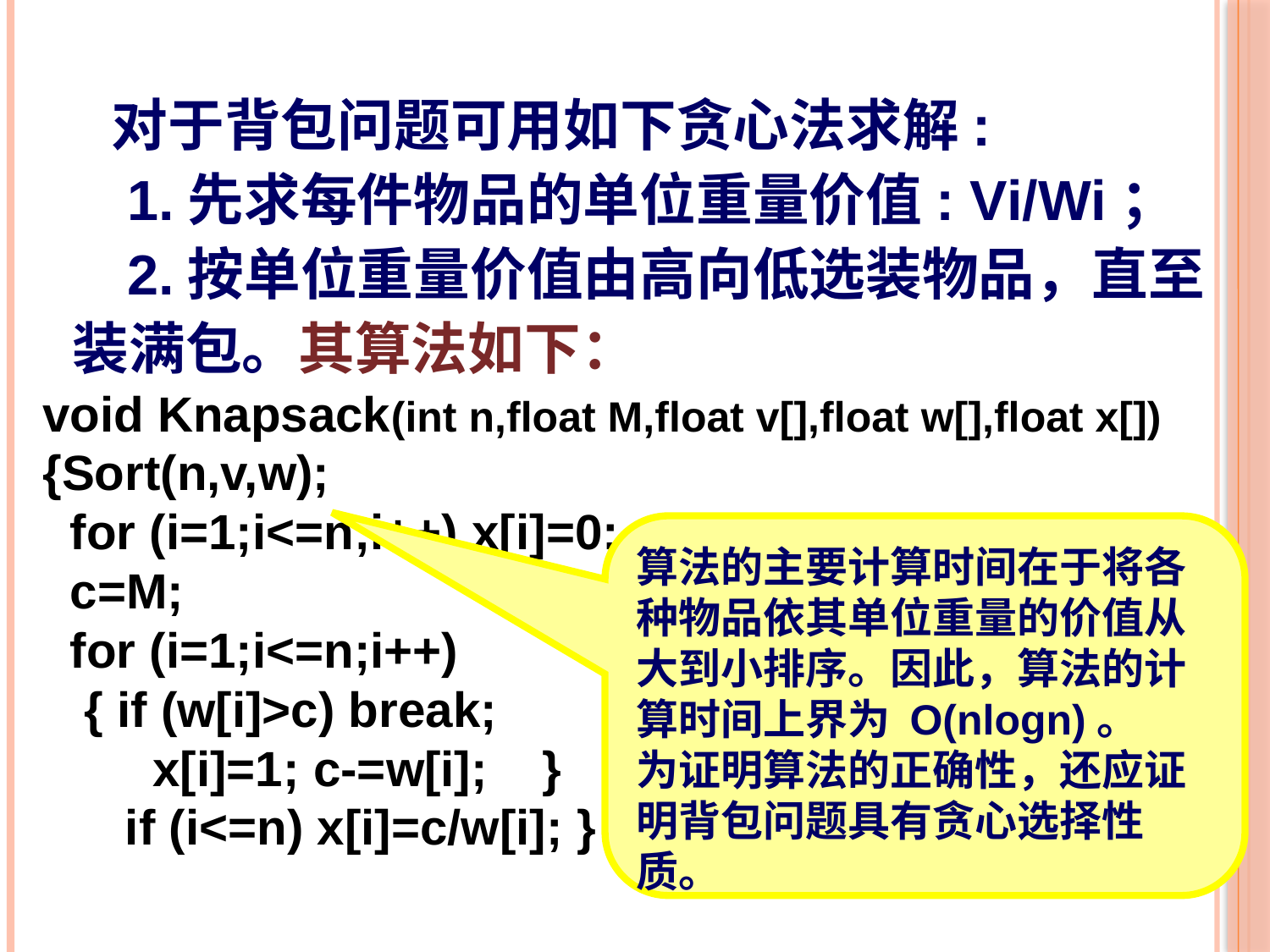

对于背包问题可用如下贪心法求解:
 1.先求每件物品的单位重量价值: Vi/Wi；
 2.按单位重量价值由高向低选装物品，直至装满包。其算法如下：
void Knapsack(int n,float M,float v[],float w[],float x[])
{Sort(n,v,w);
  for (i=1;i<=n;i++) x[i]=0;
  c=M;
  for (i=1;i<=n;i++)
   { if (w[i]>c) break;
        x[i]=1; c-=w[i];    }
      if (i<=n) x[i]=c/w[i]; }
算法的主要计算时间在于将各种物品依其单位重量的价值从大到小排序。因此，算法的计算时间上界为 O(nlogn)。
为证明算法的正确性，还应证明背包问题具有贪心选择性质。